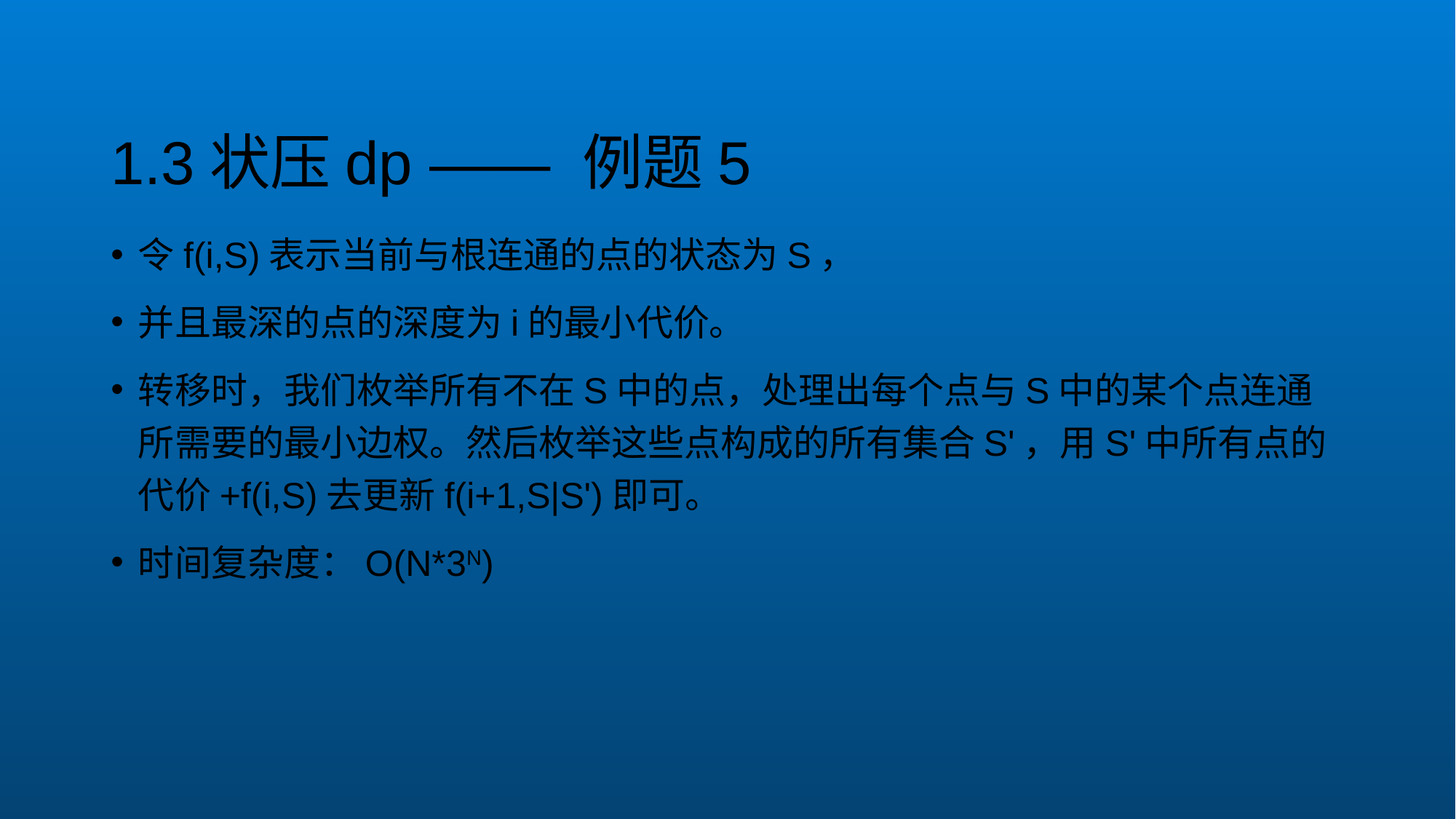

# 1.3状压dp —— 例题5
令f(i,S)表示当前与根连通的点的状态为S，
并且最深的点的深度为i的最小代价。
转移时，我们枚举所有不在S中的点，处理出每个点与S中的某个点连通所需要的最小边权。然后枚举这些点构成的所有集合S'，用S'中所有点的代价+f(i,S)去更新f(i+1,S|S')即可。
时间复杂度：O(N*3N)